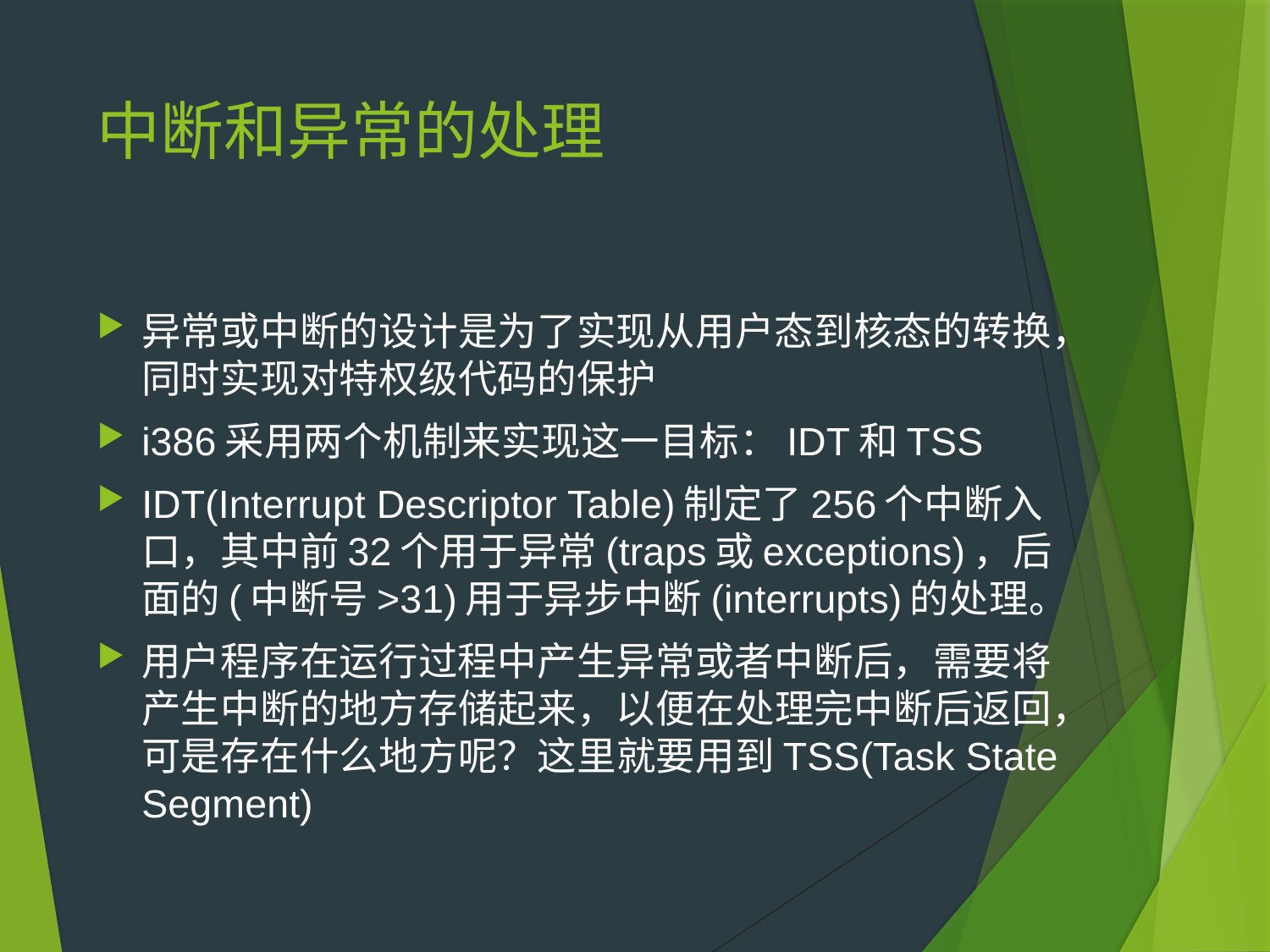

# 中断和异常的处理
异常或中断的设计是为了实现从用户态到核态的转换，同时实现对特权级代码的保护
i386采用两个机制来实现这一目标：IDT和TSS
IDT(Interrupt Descriptor Table)制定了256个中断入口，其中前32个用于异常(traps或exceptions)，后面的(中断号>31)用于异步中断(interrupts)的处理。
用户程序在运行过程中产生异常或者中断后，需要将产生中断的地方存储起来，以便在处理完中断后返回，可是存在什么地方呢？这里就要用到TSS(Task State Segment)